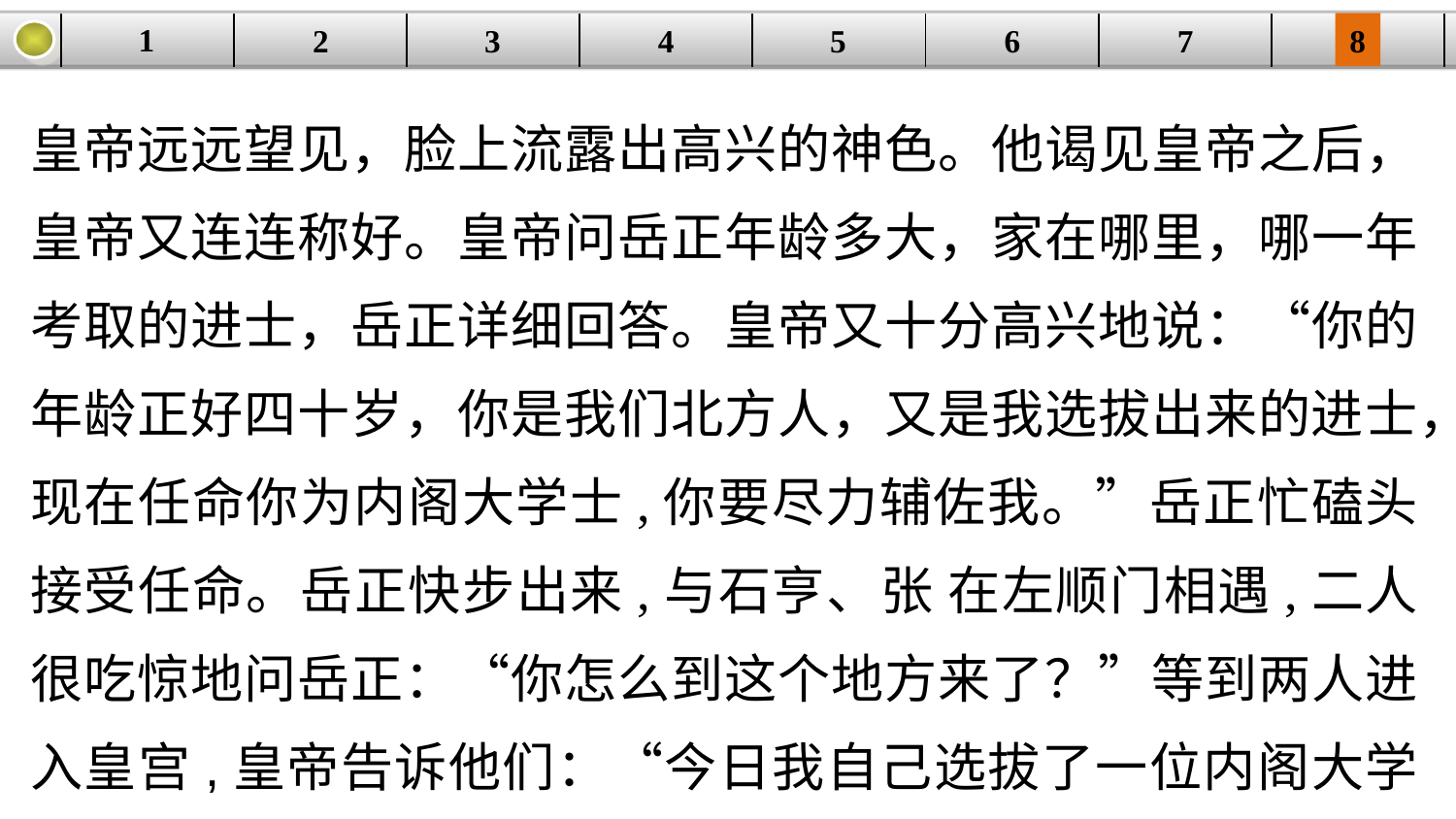

1
3
4
5
6
8
2
|  |  |  |  |  |  |  |  |
| --- | --- | --- | --- | --- | --- | --- | --- |
7

皇帝远远望见，脸上流露出高兴的神色。他谒见皇帝之后，皇帝又连连称好。皇帝问岳正年龄多大，家在哪里，哪一年考取的进士，岳正详细回答。皇帝又十分高兴地说：“你的年龄正好四十岁，你是我们北方人，又是我选拔出来的进士，现在任命你为内阁大学士,你要尽力辅佐我。”岳正忙磕头接受任命。岳正快步出来,与石亨、张 在左顺门相遇,二人很吃惊地问岳正：“你怎么到这个地方来了？”等到两人进入皇宫,皇帝告诉他们：“今日我自己选拔了一位内阁大学士。”